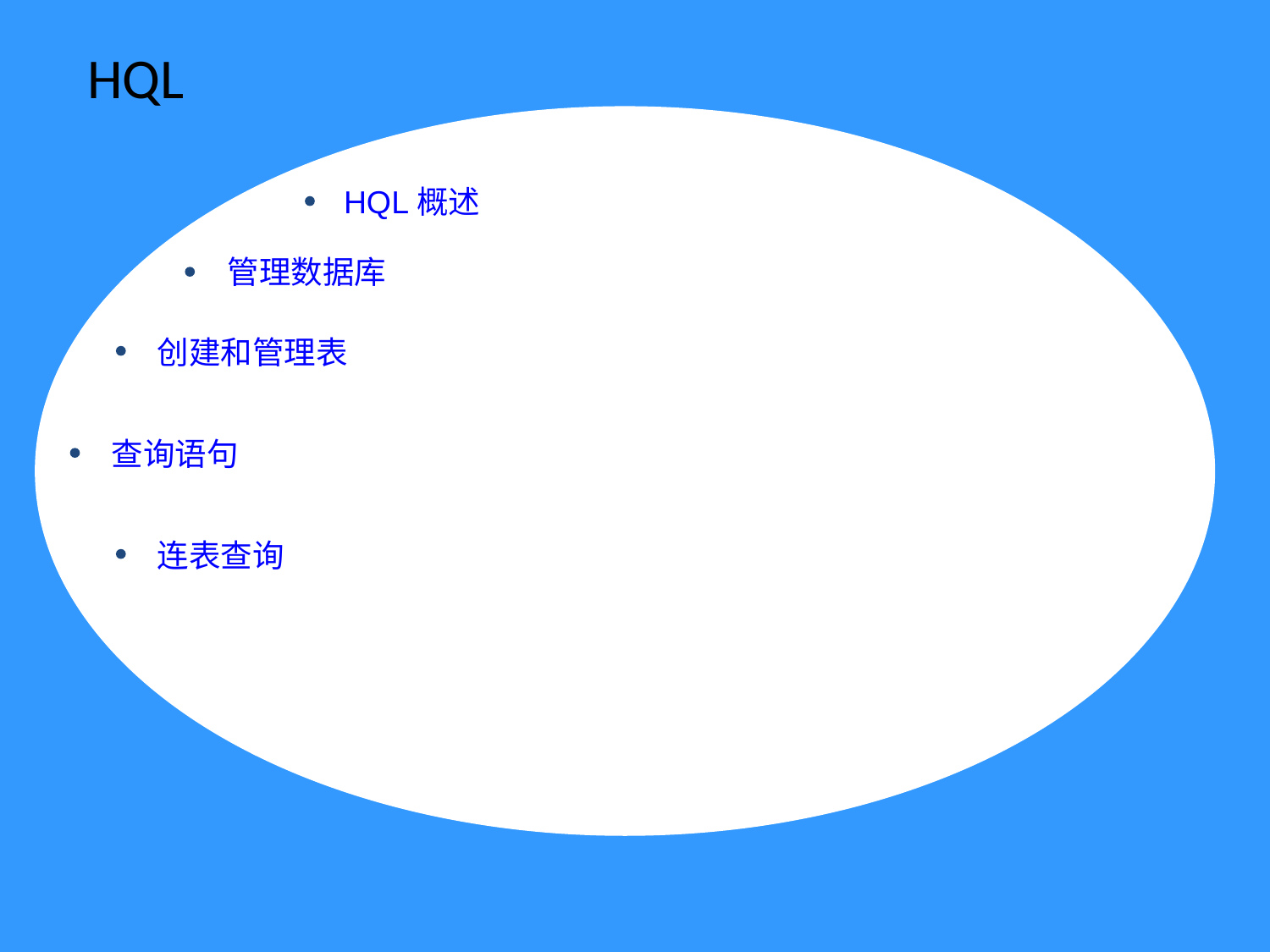

# HQL
HQL概述

管理数据库

创建和管理表

查询语句

连表查询